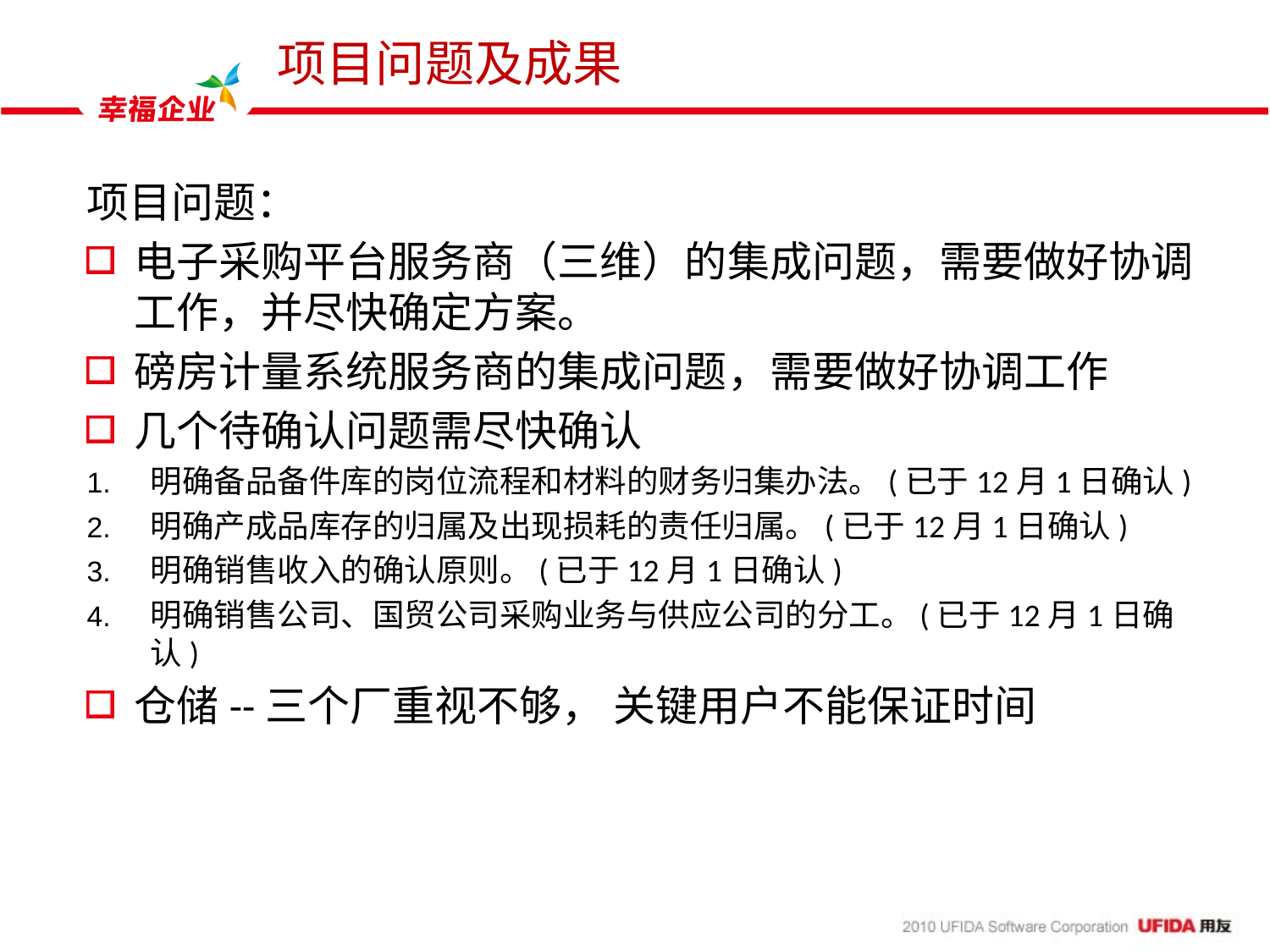

# 项目问题及成果
项目问题：
电子采购平台服务商（三维）的集成问题，需要做好协调工作，并尽快确定方案。
磅房计量系统服务商的集成问题，需要做好协调工作
几个待确认问题需尽快确认
明确备品备件库的岗位流程和材料的财务归集办法。(已于12月1日确认)
明确产成品库存的归属及出现损耗的责任归属。(已于12月1日确认)
明确销售收入的确认原则。(已于12月1日确认)
明确销售公司、国贸公司采购业务与供应公司的分工。(已于12月1日确认)
仓储--三个厂重视不够， 关键用户不能保证时间